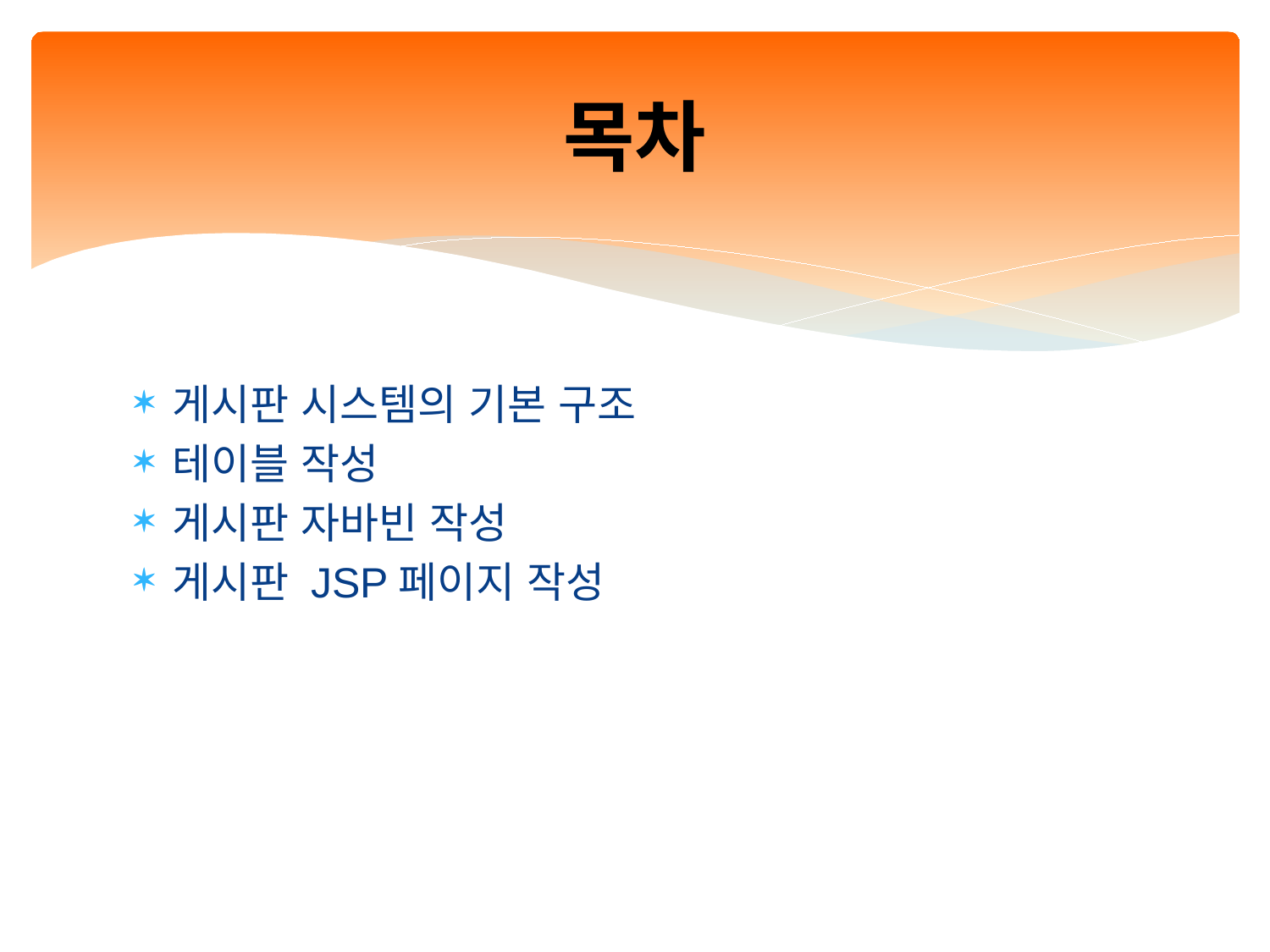

# 목차
게시판 시스템의 기본 구조
테이블 작성
게시판 자바빈 작성
게시판 JSP페이지 작성